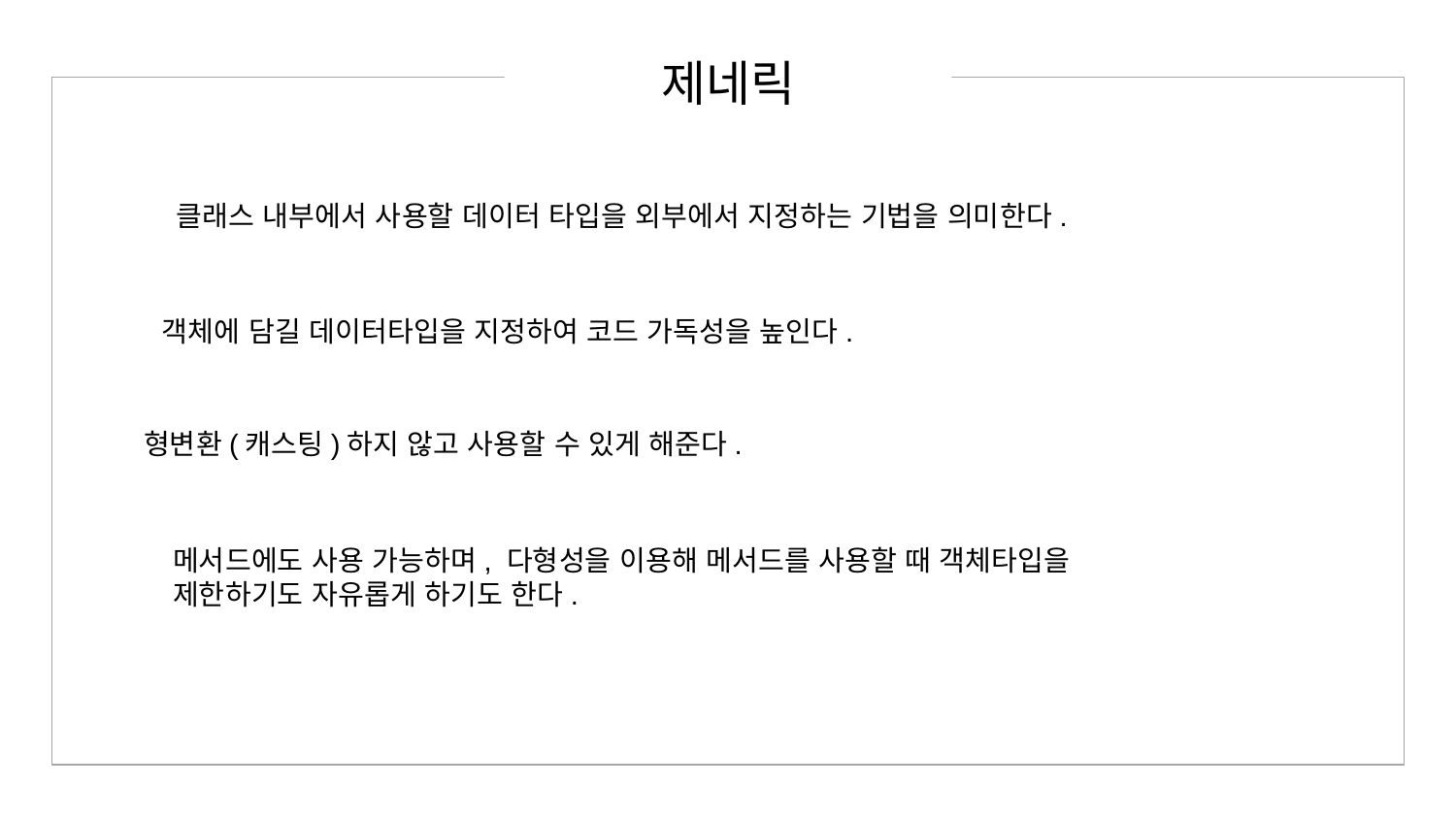

제네릭

클래스 내부에서 사용할 데이터 타입을 외부에서 지정하는 기법을 의미한다.
객체에 담길 데이터타입을 지정하여 코드 가독성을 높인다.
형변환(캐스팅)하지 않고 사용할 수 있게 해준다.
메서드에도 사용 가능하며, 다형성을 이용해 메서드를 사용할 때 객체타입을
제한하기도 자유롭게 하기도 한다.